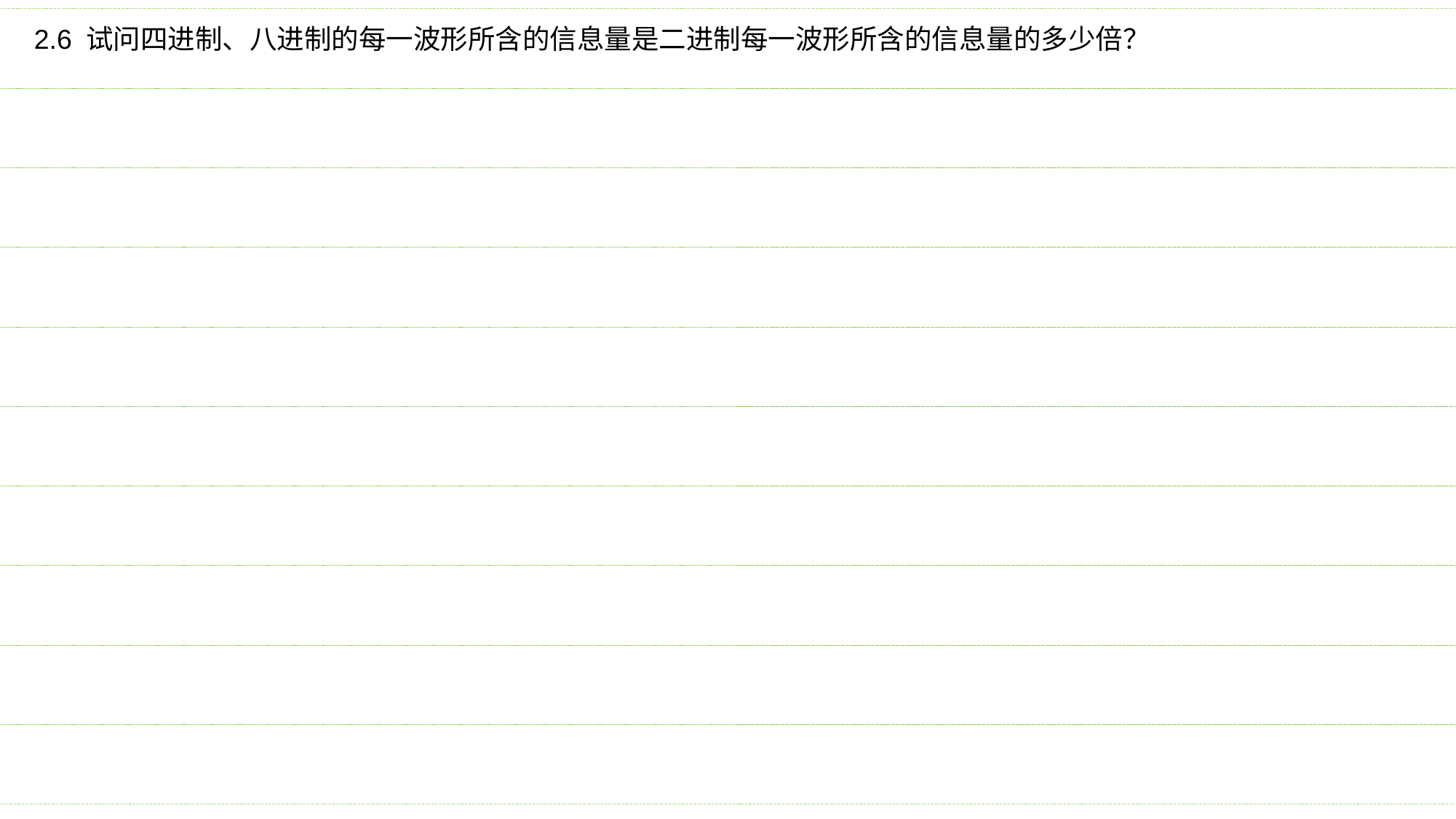

2.6 试问四进制、八进制的每一波形所含的信息量是二进制每一波形所含的信息量的多少倍？